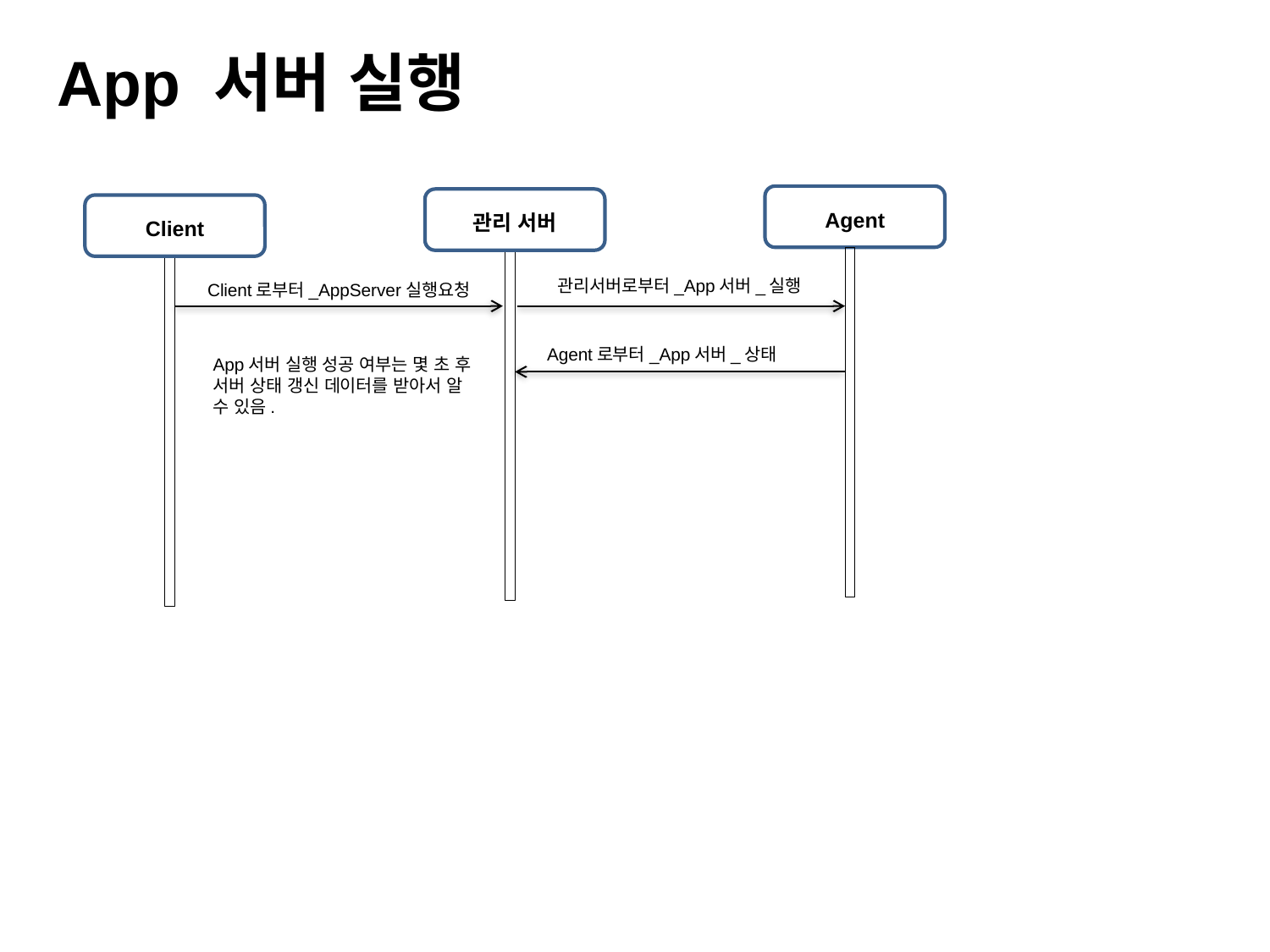

App 서버 실행

Agent

관리 서버

Client

관리서버로부터_App서버_실행
Client로부터_AppServer실행요청
Agent로부터_App서버_상태
App서버 실행 성공 여부는 몇 초 후 서버 상태 갱신 데이터를 받아서 알 수 있음.